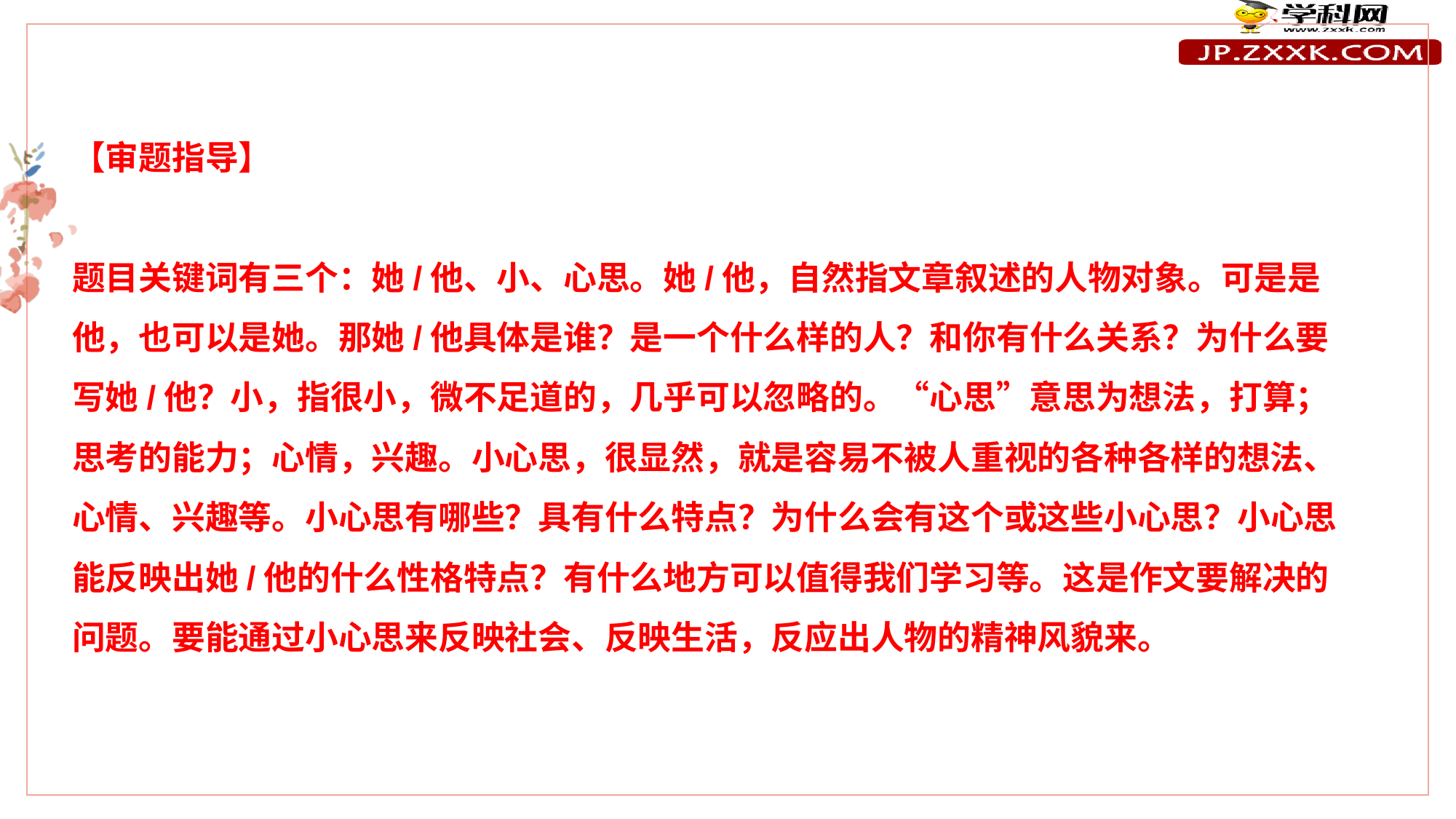

【审题指导】

题目关键词有三个：她/他、小、心思。她/他，自然指文章叙述的人物对象。可是是他，也可以是她。那她/他具体是谁？是一个什么样的人？和你有什么关系？为什么要写她/他？小，指很小，微不足道的，几乎可以忽略的。“心思”意思为想法，打算；思考的能力；心情，兴趣。小心思，很显然，就是容易不被人重视的各种各样的想法、心情、兴趣等。小心思有哪些？具有什么特点？为什么会有这个或这些小心思？小心思能反映出她/他的什么性格特点？有什么地方可以值得我们学习等。这是作文要解决的问题。要能通过小心思来反映社会、反映生活，反应出人物的精神风貌来。